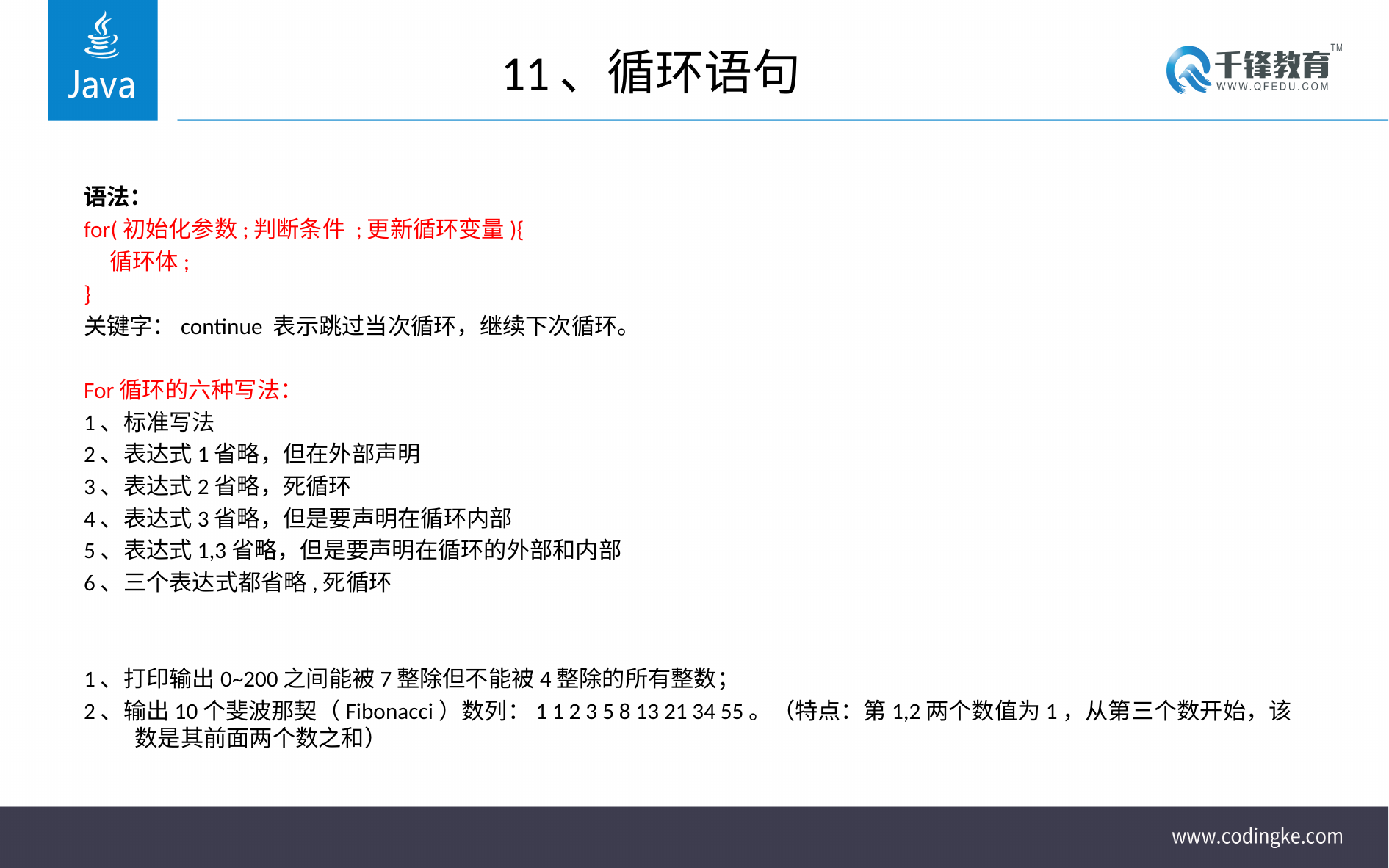

# 11、循环语句
语法：
for(初始化参数;判断条件 ;更新循环变量){
    循环体;
}
关键字：continue 表示跳过当次循环，继续下次循环。

For循环的六种写法：
1、标准写法
2、表达式1省略，但在外部声明
3、表达式2省略，死循环
4、表达式3省略，但是要声明在循环内部
5、表达式1,3省略，但是要声明在循环的外部和内部
6、三个表达式都省略,死循环

1、打印输出0~200之间能被7整除但不能被4整除的所有整数；
2、输出10个斐波那契（Fibonacci）数列：1 1 2 3 5 8 13 21 34 55。（特点：第1,2两个数值为1，从第三个数开始，该数是其前面两个数之和）